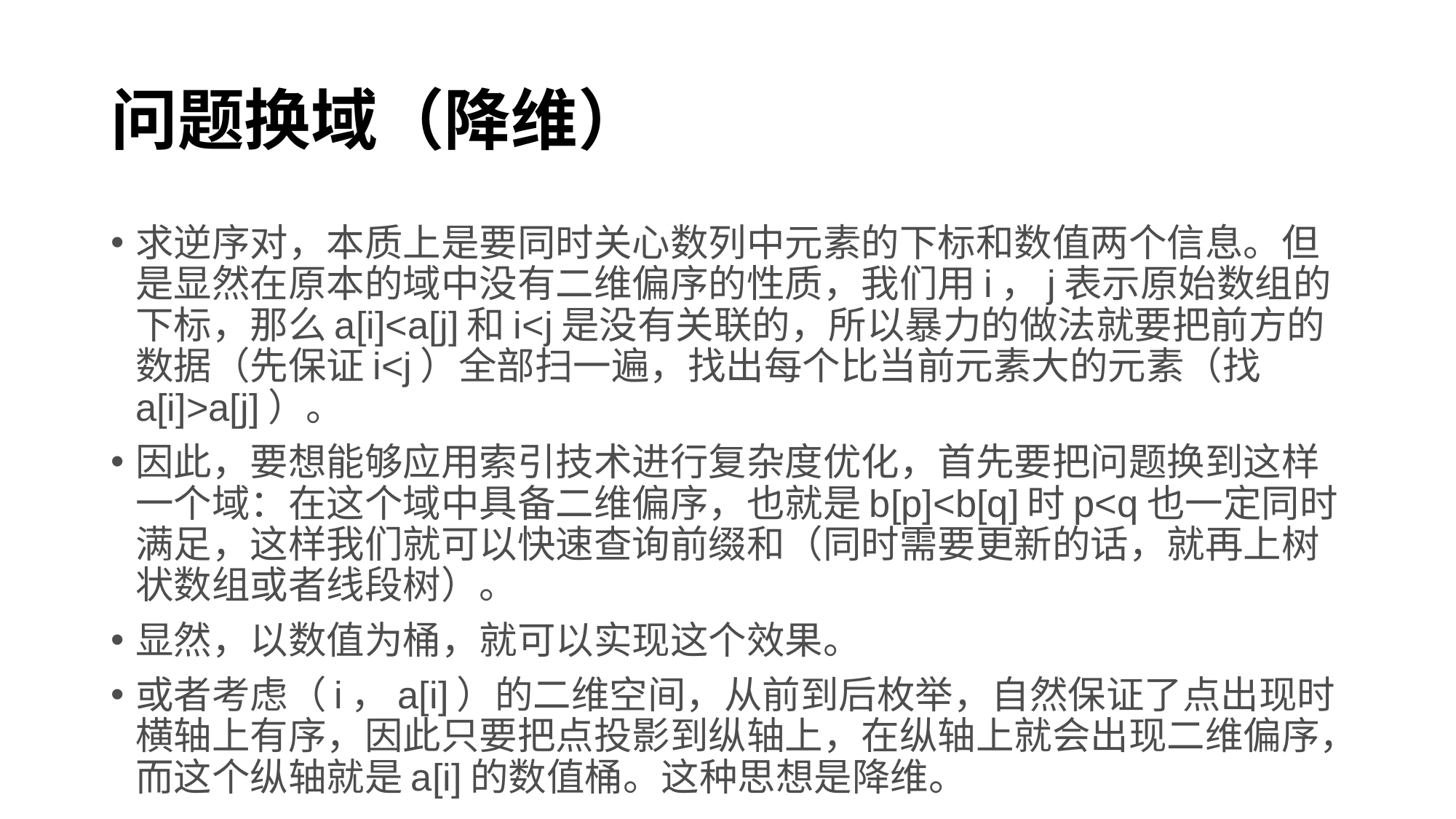

# 问题换域（降维）
求逆序对，本质上是要同时关心数列中元素的下标和数值两个信息。但是显然在原本的域中没有二维偏序的性质，我们用i，j表示原始数组的下标，那么a[i]<a[j]和i<j是没有关联的，所以暴力的做法就要把前方的数据（先保证i<j）全部扫一遍，找出每个比当前元素大的元素（找a[i]>a[j]）。
因此，要想能够应用索引技术进行复杂度优化，首先要把问题换到这样一个域：在这个域中具备二维偏序，也就是b[p]<b[q]时p<q也一定同时满足，这样我们就可以快速查询前缀和（同时需要更新的话，就再上树状数组或者线段树）。
显然，以数值为桶，就可以实现这个效果。
或者考虑（i，a[i]）的二维空间，从前到后枚举，自然保证了点出现时横轴上有序，因此只要把点投影到纵轴上，在纵轴上就会出现二维偏序，而这个纵轴就是a[i]的数值桶。这种思想是降维。